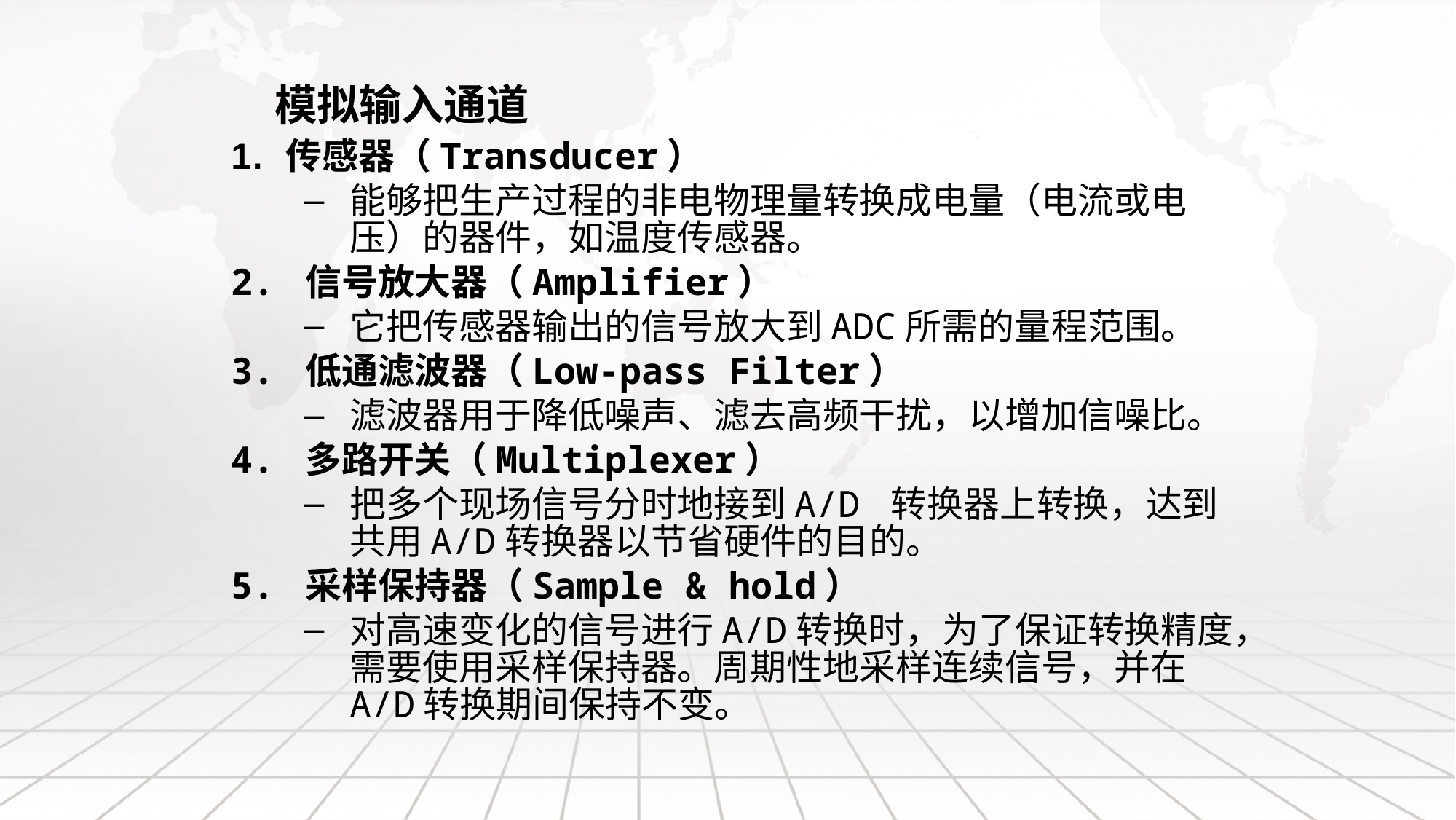

# 模拟输入通道
传感器（Transducer）
能够把生产过程的非电物理量转换成电量（电流或电压）的器件，如温度传感器。
2. 信号放大器（Amplifier）
它把传感器输出的信号放大到ADC所需的量程范围。
3. 低通滤波器（Low-pass Filter）
滤波器用于降低噪声、滤去高频干扰，以增加信噪比。
4. 多路开关（Multiplexer）
把多个现场信号分时地接到A/D 转换器上转换，达到共用A/D转换器以节省硬件的目的。
5. 采样保持器（Sample & hold）
对高速变化的信号进行A/D转换时，为了保证转换精度，需要使用采样保持器。周期性地采样连续信号，并在A/D转换期间保持不变。